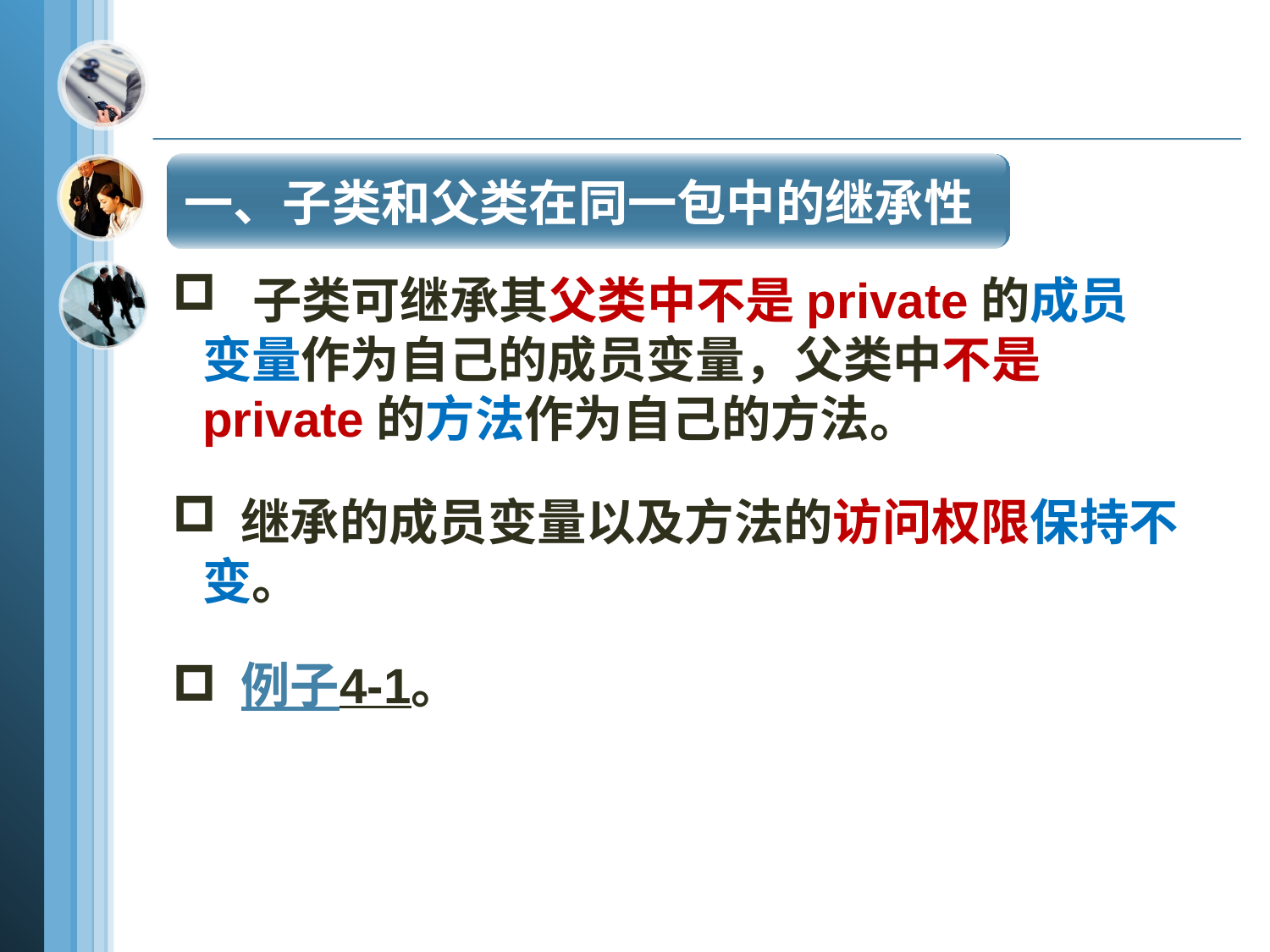

一、子类和父类在同一包中的继承性

  子类可继承其父类中不是private的成员变量作为自己的成员变量，父类中不是private的方法作为自己的方法。
 继承的成员变量以及方法的访问权限保持不变。
 例子4-1。